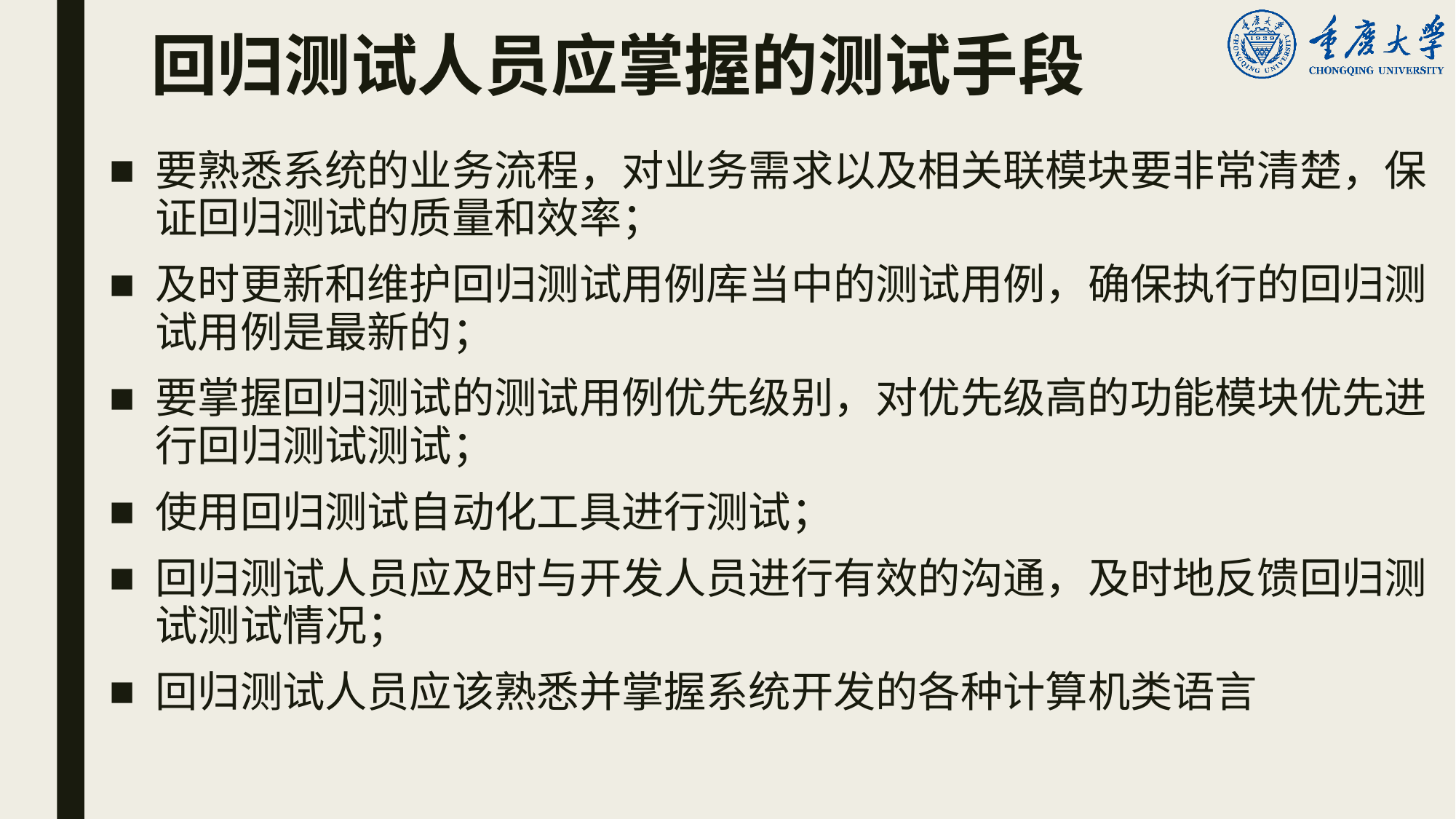

# 回归测试人员应掌握的测试手段
要熟悉系统的业务流程，对业务需求以及相关联模块要非常清楚，保证回归测试的质量和效率；
及时更新和维护回归测试用例库当中的测试用例，确保执行的回归测试用例是最新的；
要掌握回归测试的测试用例优先级别，对优先级高的功能模块优先进行回归测试测试；
使用回归测试自动化工具进行测试；
回归测试人员应及时与开发人员进行有效的沟通，及时地反馈回归测试测试情况；
回归测试人员应该熟悉并掌握系统开发的各种计算机类语言